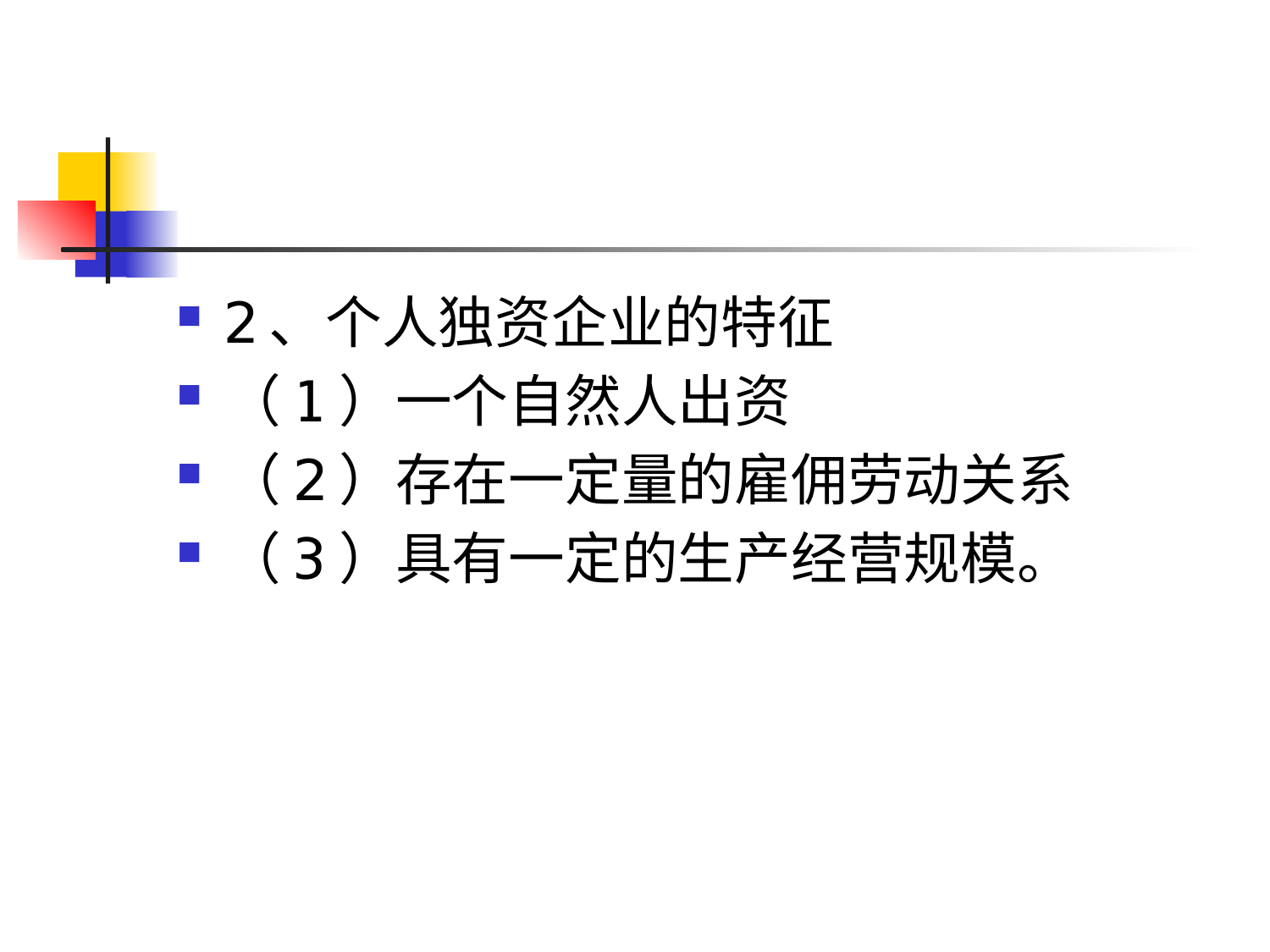

#
2、个人独资企业的特征
（1）一个自然人出资
（2）存在一定量的雇佣劳动关系
（3）具有一定的生产经营规模。